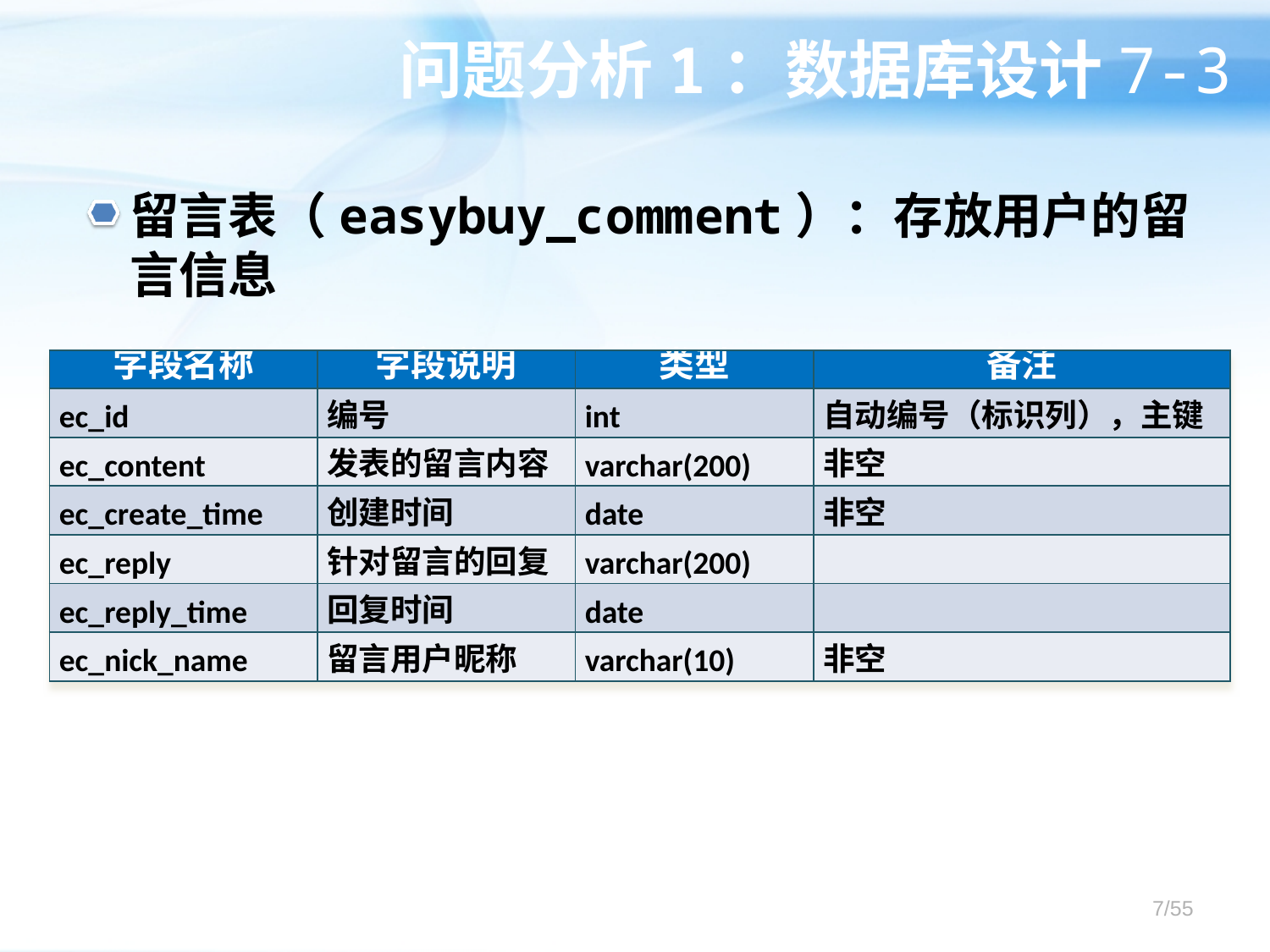

# 问题分析1：数据库设计7-3
留言表（easybuy_comment）：存放用户的留言信息
| 字段名称 | 字段说明 | 类型 | 备注 |
| --- | --- | --- | --- |
| ec\_id | 编号 | int | 自动编号（标识列），主键 |
| ec\_content | 发表的留言内容 | varchar(200) | 非空 |
| ec\_create\_time | 创建时间 | date | 非空 |
| ec\_reply | 针对留言的回复 | varchar(200) |  |
| ec\_reply\_time | 回复时间 | date |  |
| ec\_nick\_name | 留言用户昵称 | varchar(10) | 非空 |
7/55